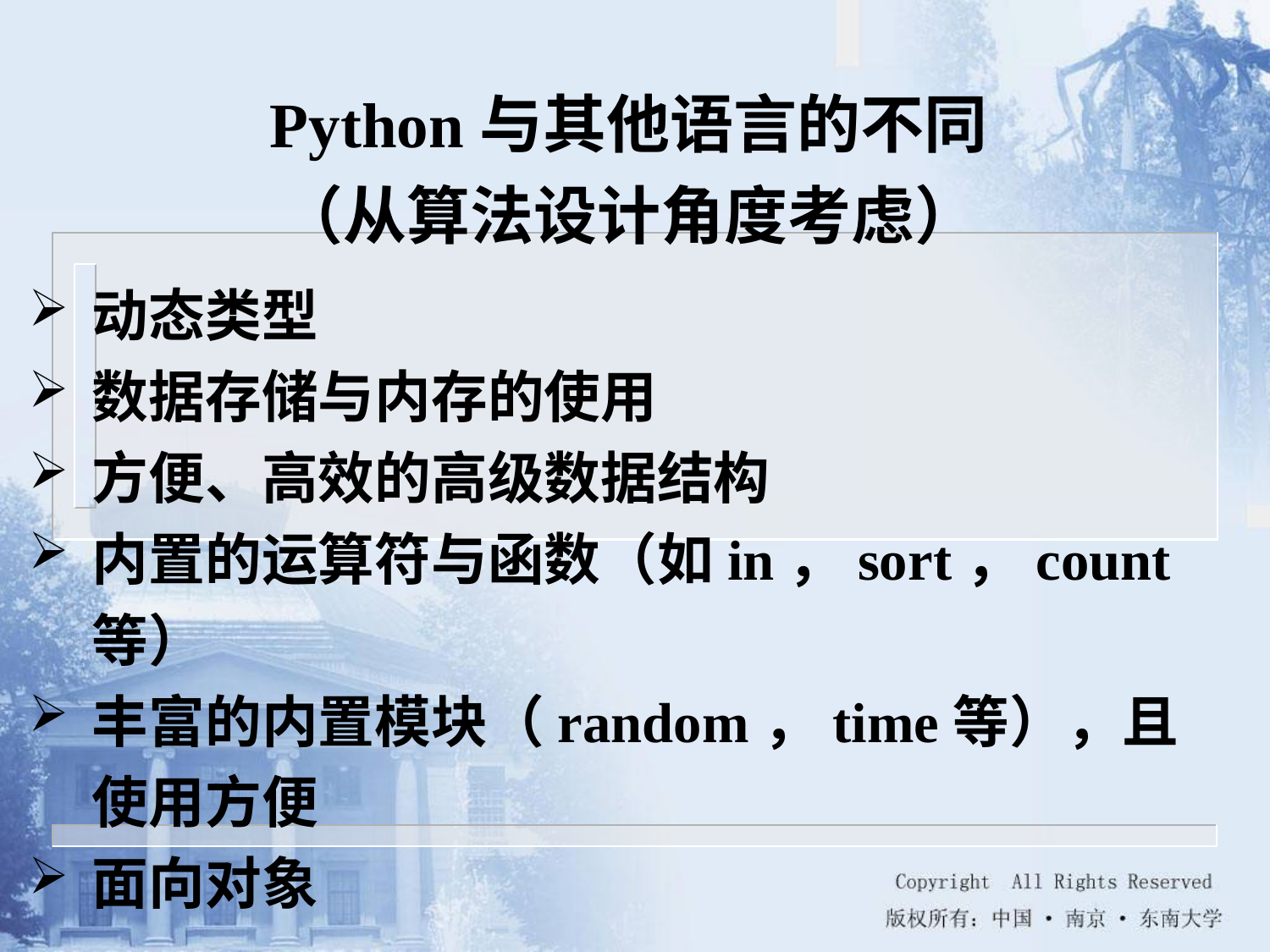

Python与其他语言的不同
（从算法设计角度考虑）
动态类型
数据存储与内存的使用
方便、高效的高级数据结构
内置的运算符与函数（如in，sort，count等）
丰富的内置模块（random，time等），且使用方便
面向对象